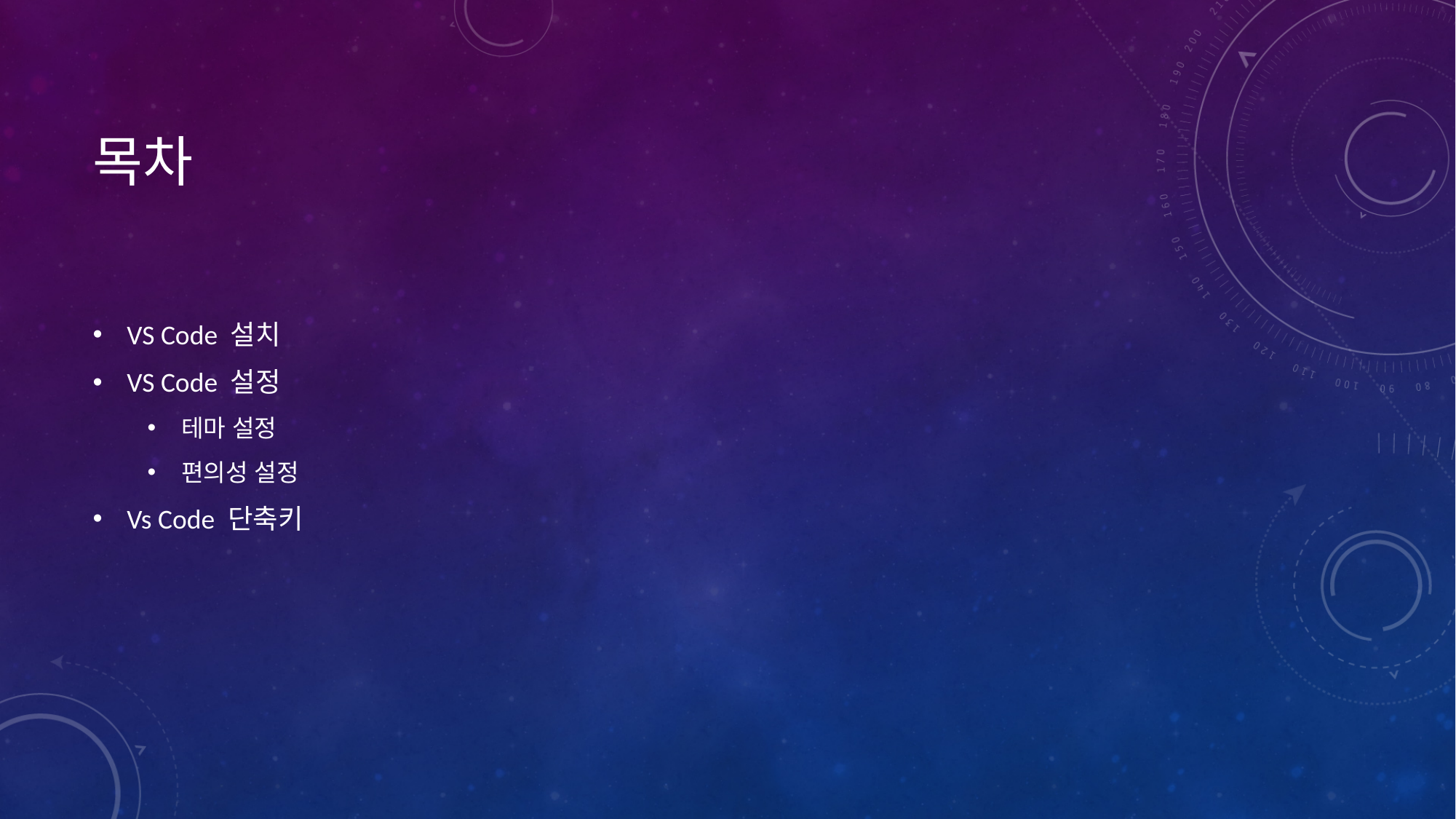

# 목차
VS Code 설치
VS Code 설정
테마 설정
편의성 설정
Vs Code 단축키